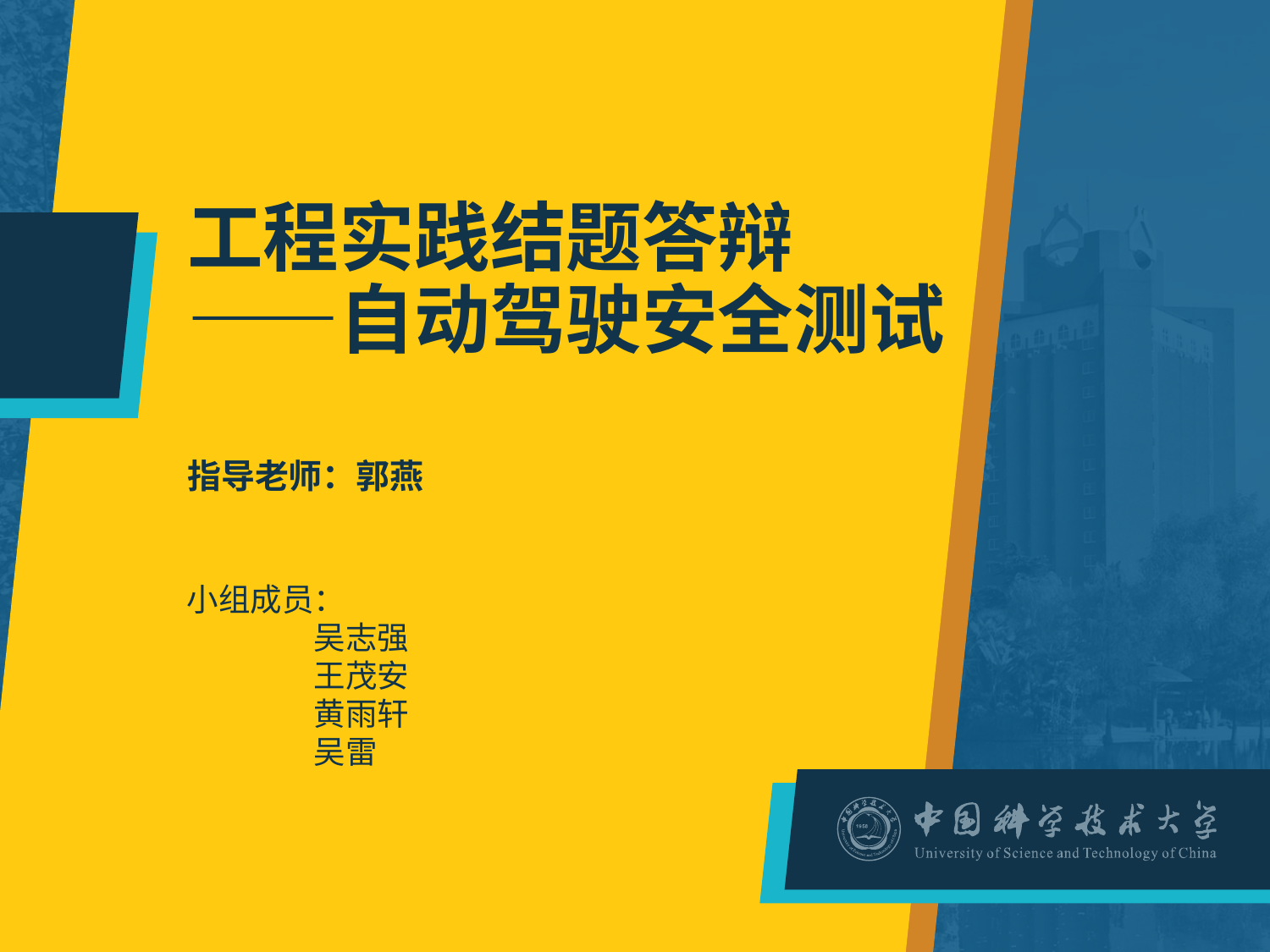

# 工程实践结题答辩 ——自动驾驶安全测试

指导老师：郭燕
小组成员：
	吴志强
	王茂安
	黄雨轩
	吴雷